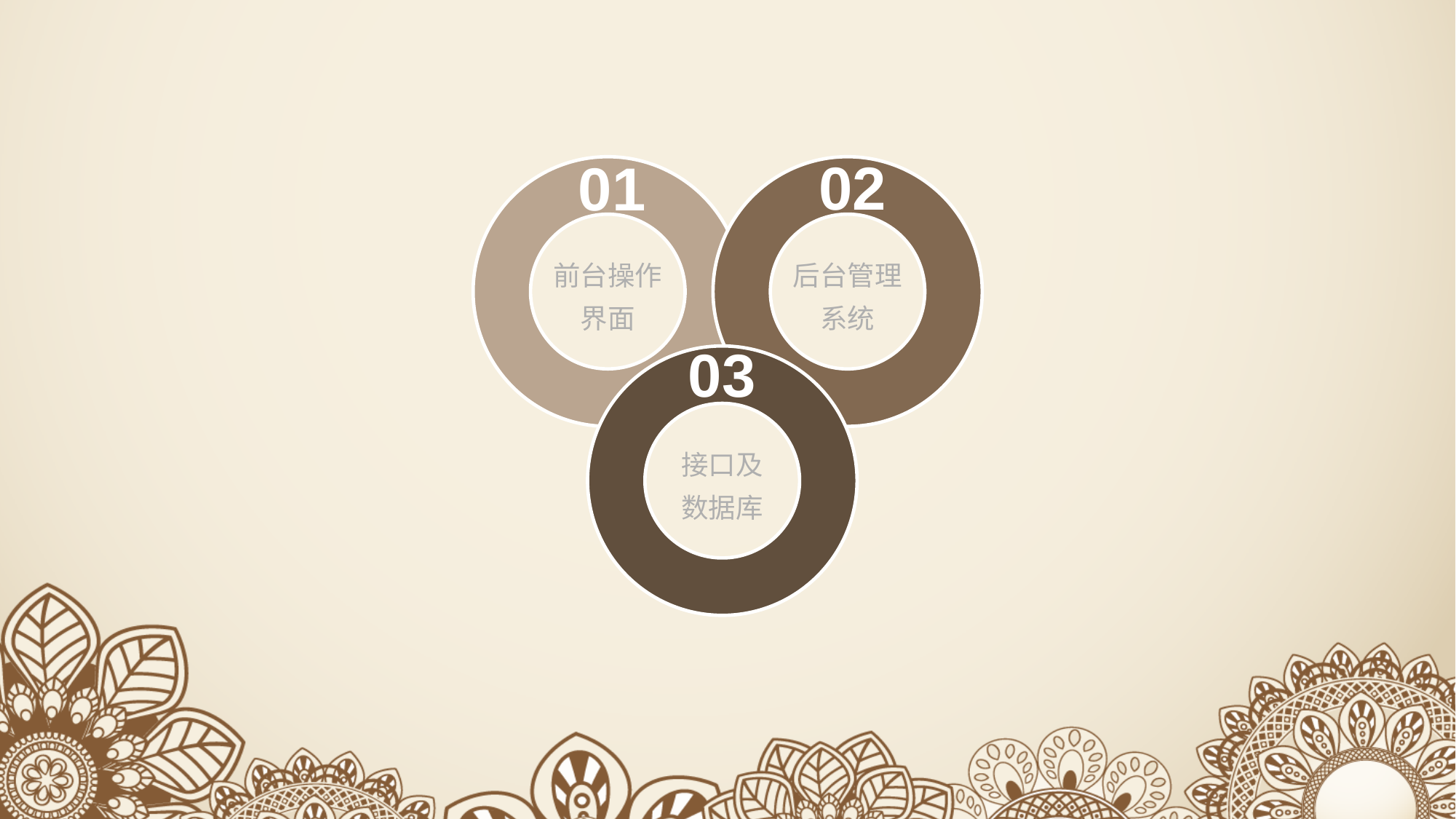

前台操作
界面
后台管理
系统
接口及
数据库
01
02
03